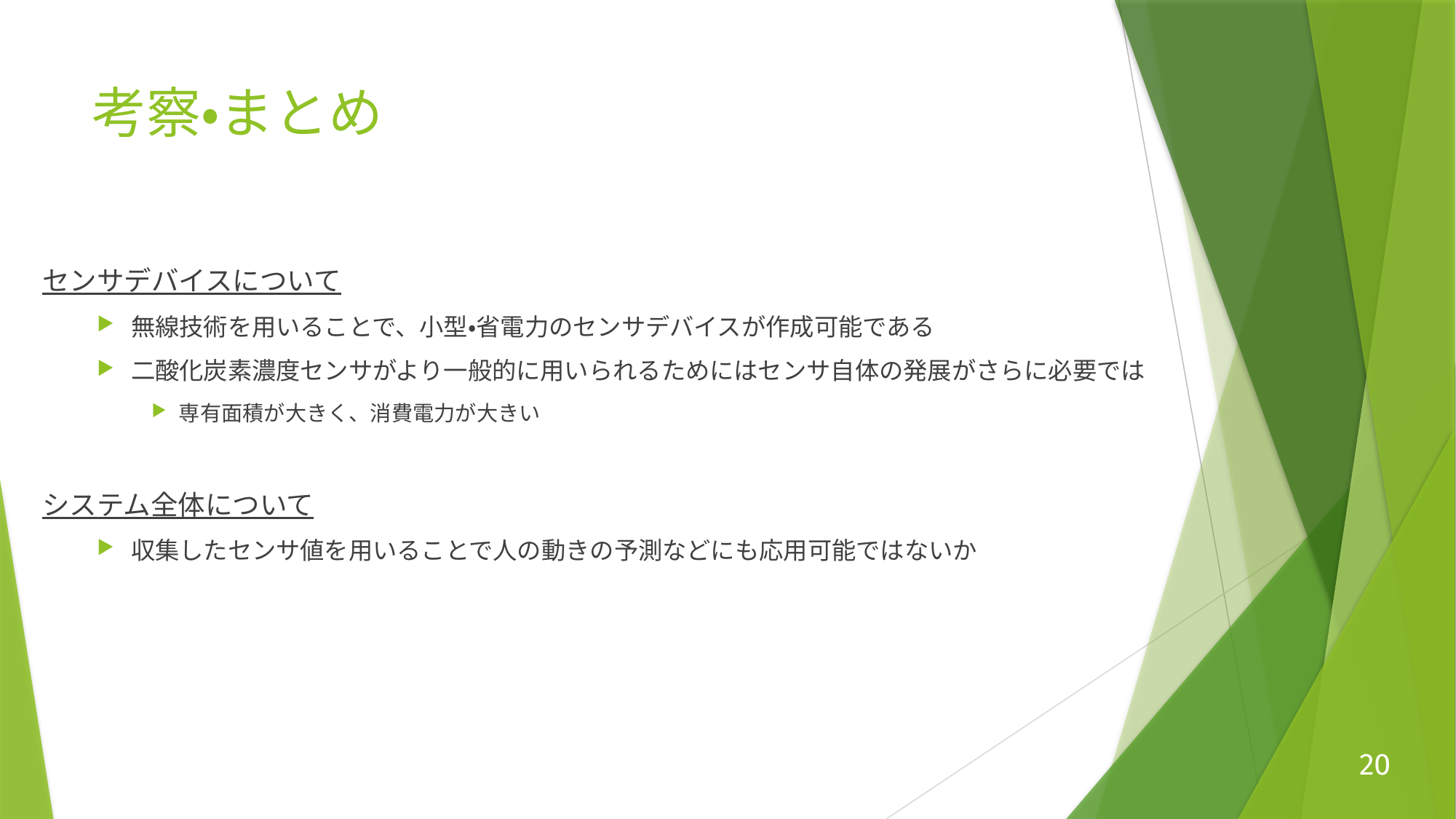

# 考察・まとめ
センサデバイスについて
無線技術を用いることで、小型・省電力のセンサデバイスが作成可能である
二酸化炭素濃度センサがより一般的に用いられるためにはセンサ自体の発展がさらに必要では
専有面積が大きく、消費電力が大きい

システム全体について
収集したセンサ値を用いることで人の動きの予測などにも応用可能ではないか

20